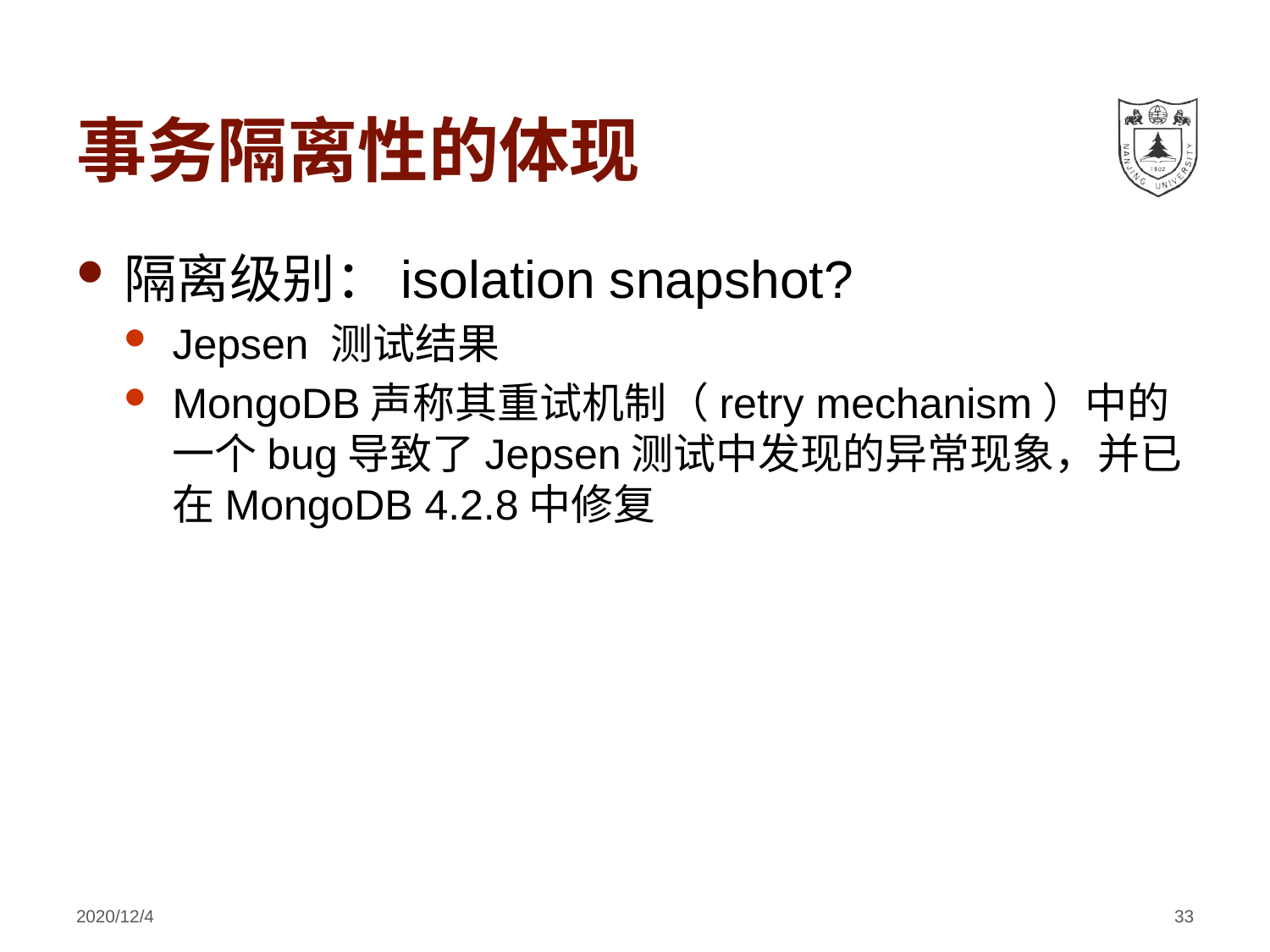

# 事务隔离性的体现
隔离级别：isolation snapshot?
Jepsen 测试结果
MongoDB声称其重试机制（retry mechanism）中的一个bug导致了Jepsen测试中发现的异常现象，并已在MongoDB 4.2.8中修复

2020/12/4

33